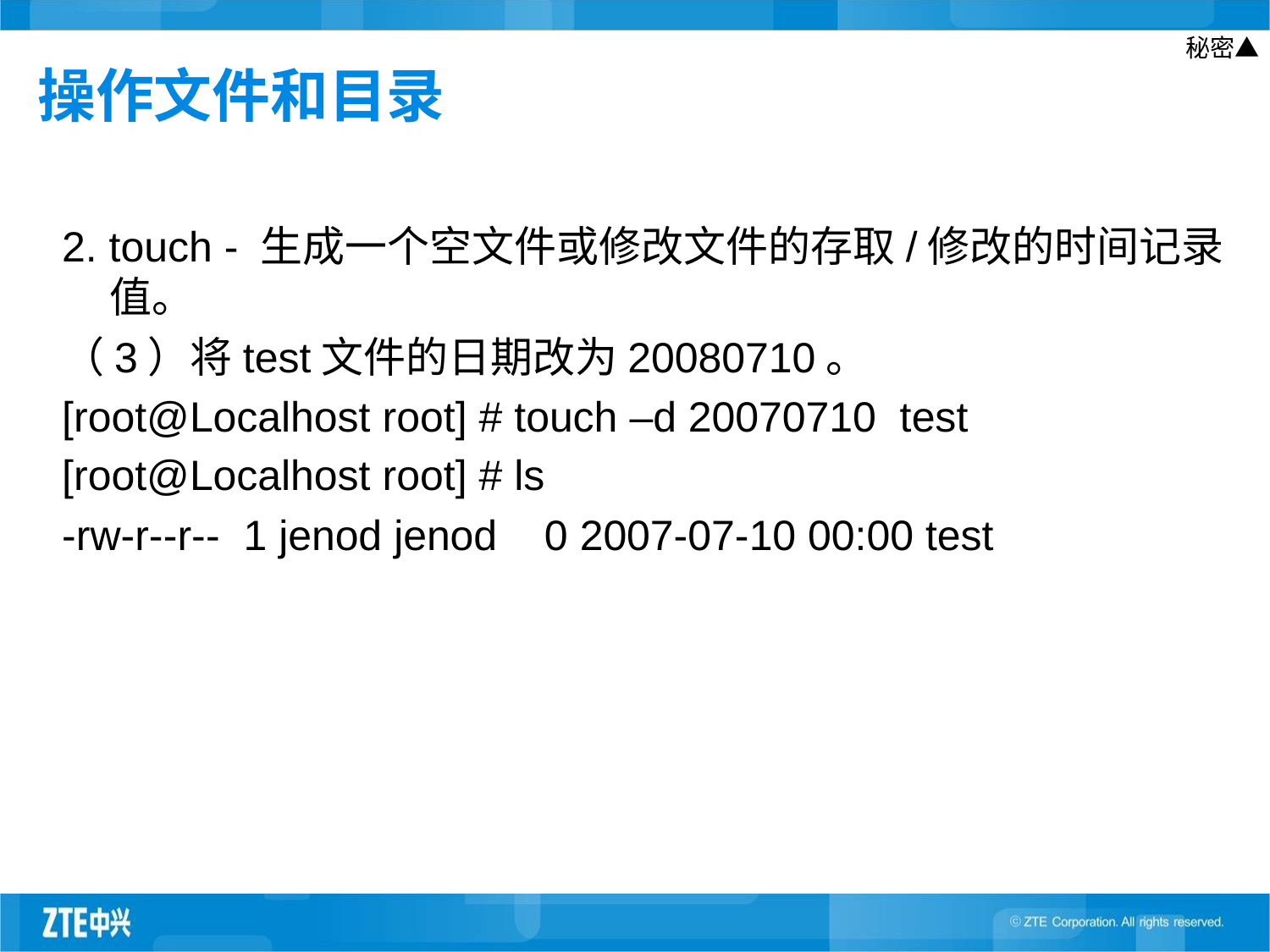

# 操作文件和目录
2. touch - 生成一个空文件或修改文件的存取/修改的时间记录值。
（3）将test文件的日期改为20080710。
[root@Localhost root] # touch –d 20070710  test
[root@Localhost root] # ls
-rw-r--r--  1 jenod jenod    0 2007-07-10 00:00 test